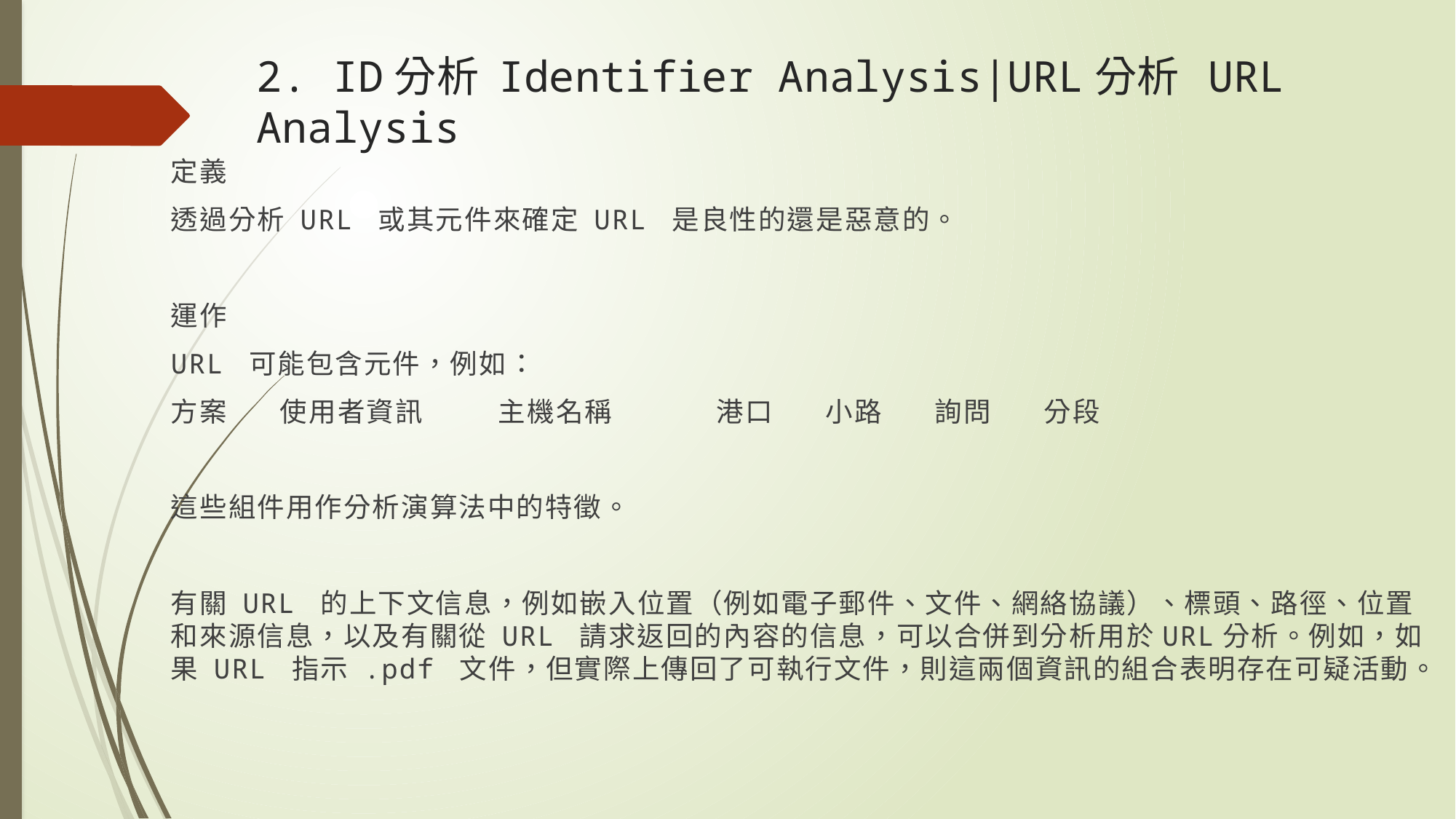

# 2. ID分析 Identifier Analysis|URL分析  URL Analysis
定義
透過分析 URL 或其元件來確定 URL 是良性的還是惡意的。

運作
URL 可能包含元件，例如：
方案	使用者資訊	主機名稱	港口	小路	詢問	分段

這些組件用作分析演算法中的特徵。

有關 URL 的上下文信息，例如嵌入位置（例如電子郵件、文件、網絡協議）、標頭、路徑、位置和來源信息，以及有關從 URL 請求返回的內容的信息，可以合併到分析用於URL分析。例如，如果 URL 指示 .pdf 文件，但實際上傳回了可執行文件，則這兩個資訊的組合表明存在可疑活動。